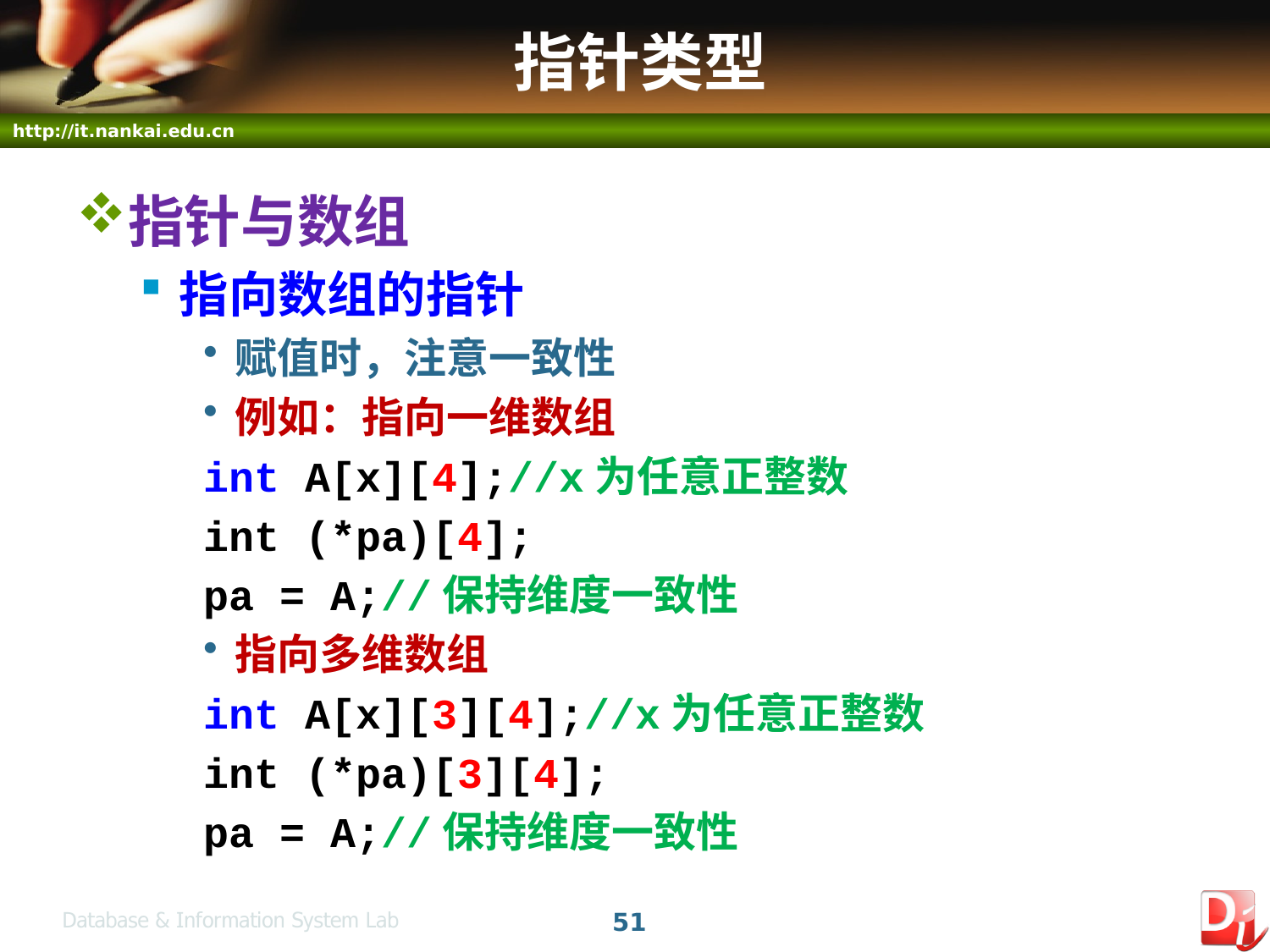

# 指针类型
指针与数组
指向数组的指针
赋值时，注意一致性
例如：指向一维数组
int A[x][4];//x为任意正整数
int (*pa)[4];
pa = A;//保持维度一致性
指向多维数组
int A[x][3][4];//x为任意正整数
int (*pa)[3][4];
pa = A;//保持维度一致性
51
Database & Information System Lab